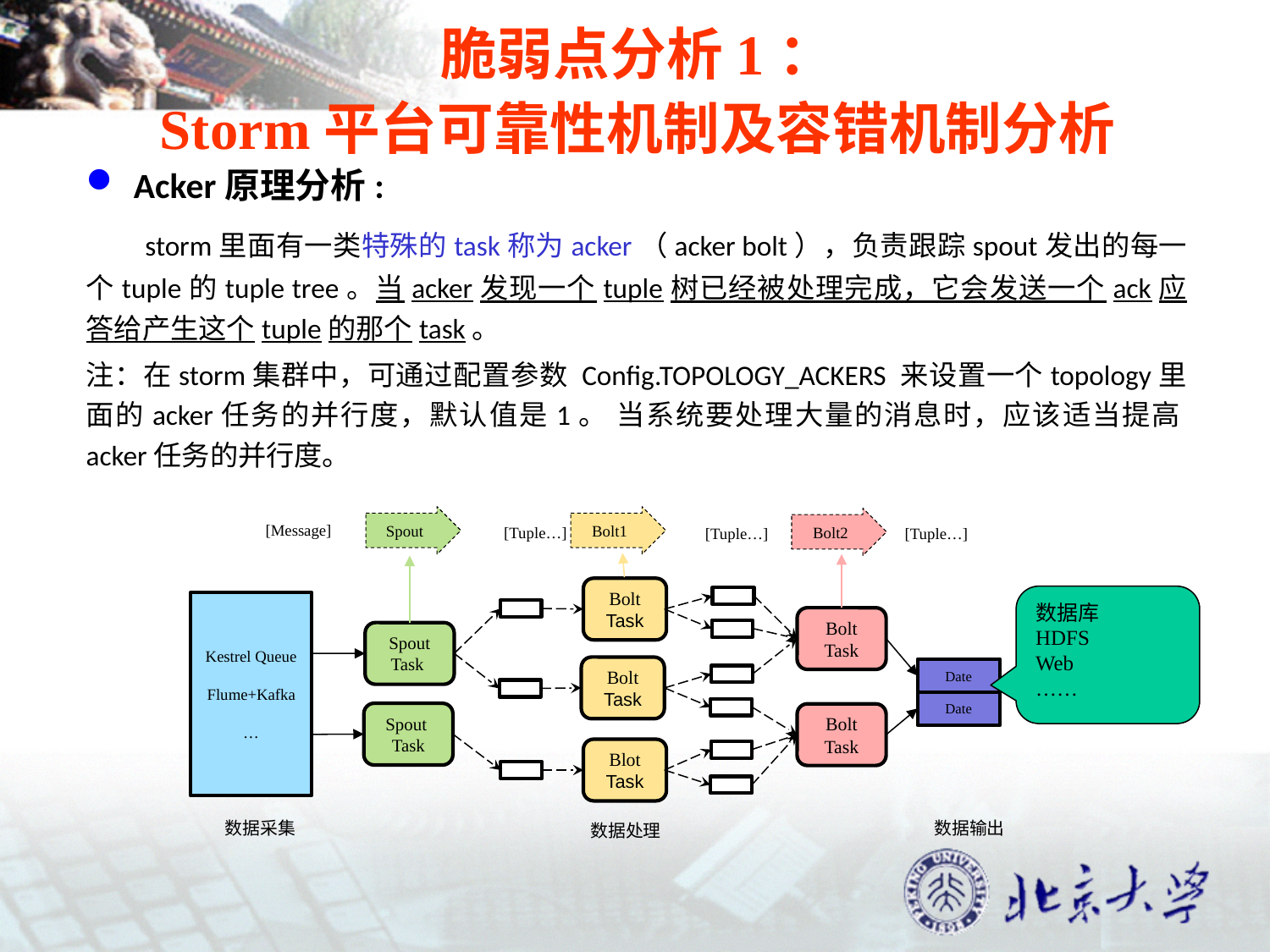

# 脆弱点分析1： Storm平台可靠性机制及容错机制分析
Acker原理分析:
       storm里面有一类特殊的task称为acker（acker bolt），负责跟踪spout发出的每一个tuple的tuple tree。当acker发现一个tuple树已经被处理完成，它会发送一个ack应答给产生这个tuple的那个task。
注：在storm集群中，可通过配置参数 Config.TOPOLOGY_ACKERS 来设置一个topology里面的acker任务的并行度，默认值是1。 当系统要处理大量的消息时，应该适当提高acker任务的并行度。

Spout
Bolt1
Bolt2
[Message]
[Tuple…]
      [Tuple…]
[Tuple…]
Bolt
Task
Kestrel Queue

Flume+Kafka

…

Bolt
Task
Spout
Task
Date

Date
Spout
Task
Bolt
Task
Blot
Task

数据采集
数据输出
数据处理

Bolt
Task

数据库
HDFS
Web
……